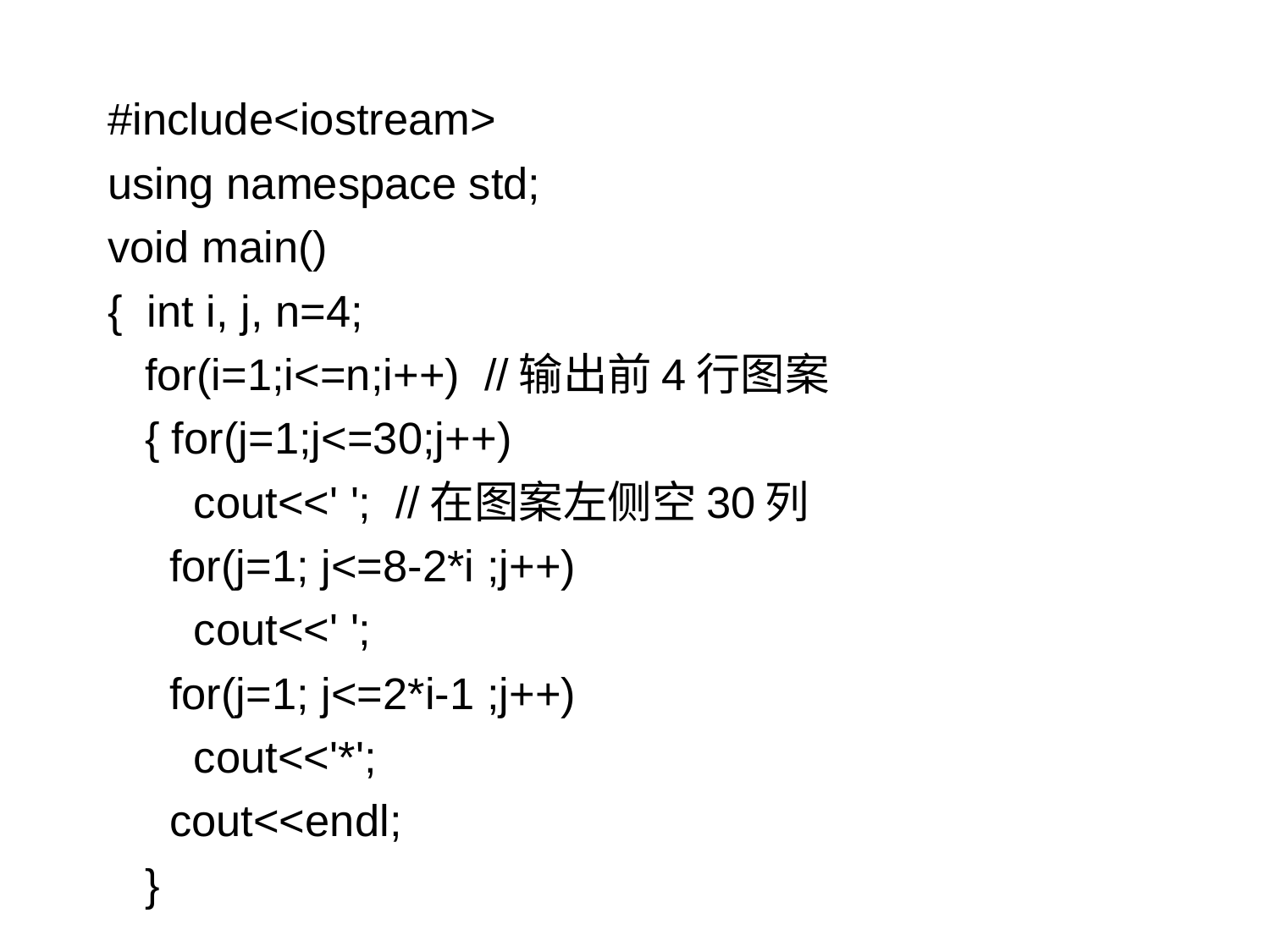

#include<iostream>
using namespace std;
void main()
{  int i, j, n=4;
   for(i=1;i<=n;i++)  //输出前4行图案
   { for(j=1;j<=30;j++)
       cout<<' ';  //在图案左侧空30列
     for(j=1; j<=8-2*i ;j++)
       cout<<' ';
     for(j=1; j<=2*i-1 ;j++)
       cout<<'*';
     cout<<endl;
   }
71
71